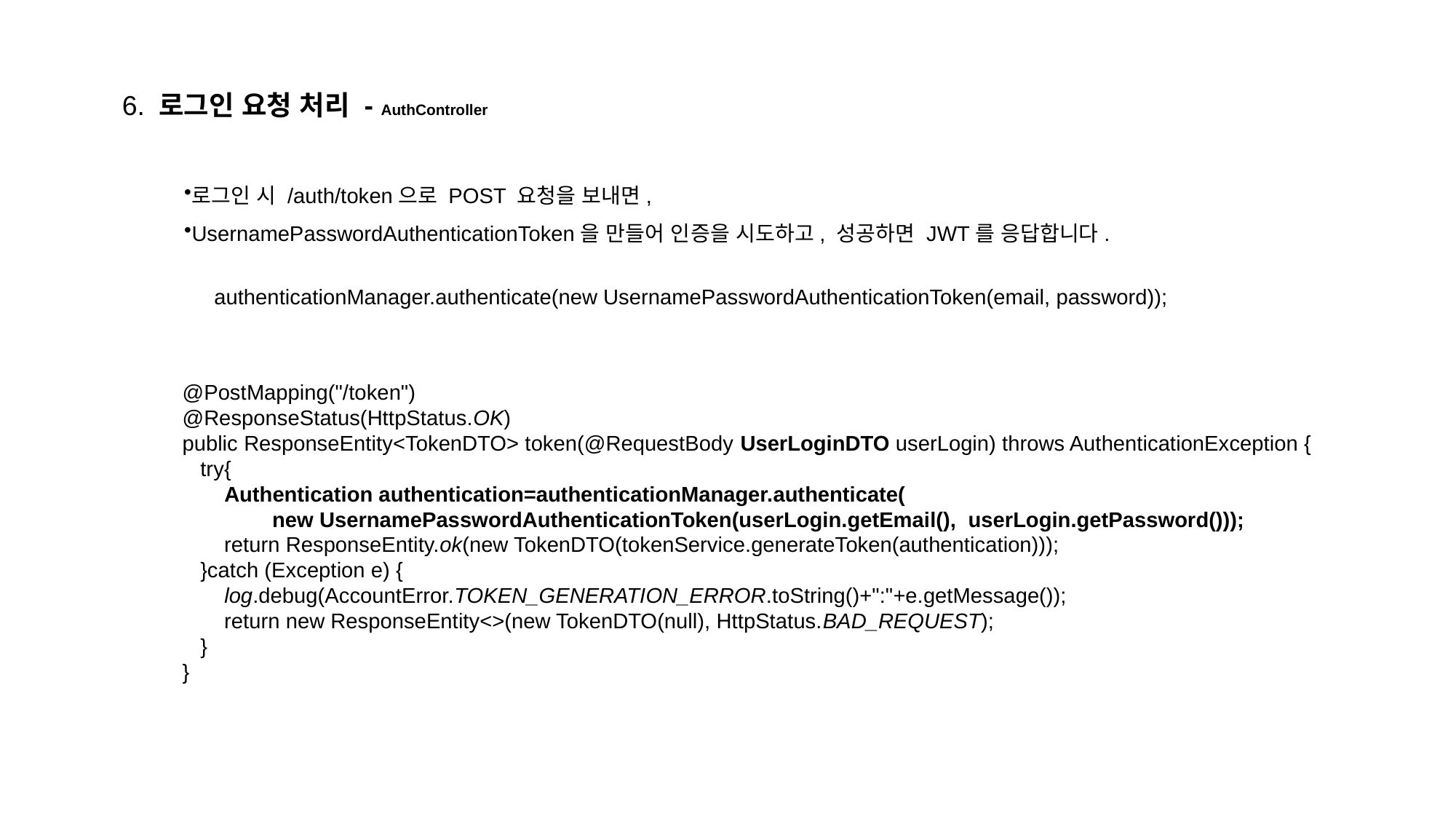

6. 로그인 요청 처리 - AuthController
로그인 시 /auth/token으로 POST 요청을 보내면,
UsernamePasswordAuthenticationToken을 만들어 인증을 시도하고, 성공하면 JWT를 응답합니다.
authenticationManager.authenticate(new UsernamePasswordAuthenticationToken(email, password));
@PostMapping("/token")
@ResponseStatus(HttpStatus.OK)
public ResponseEntity<TokenDTO> token(@RequestBody UserLoginDTO userLogin) throws AuthenticationException {
   try{
       Authentication authentication=authenticationManager.authenticate(
               new UsernamePasswordAuthenticationToken(userLogin.getEmail(),  userLogin.getPassword()));
       return ResponseEntity.ok(new TokenDTO(tokenService.generateToken(authentication)));
   }catch (Exception e) {
       log.debug(AccountError.TOKEN_GENERATION_ERROR.toString()+":"+e.getMessage());
       return new ResponseEntity<>(new TokenDTO(null), HttpStatus.BAD_REQUEST);
   }
}